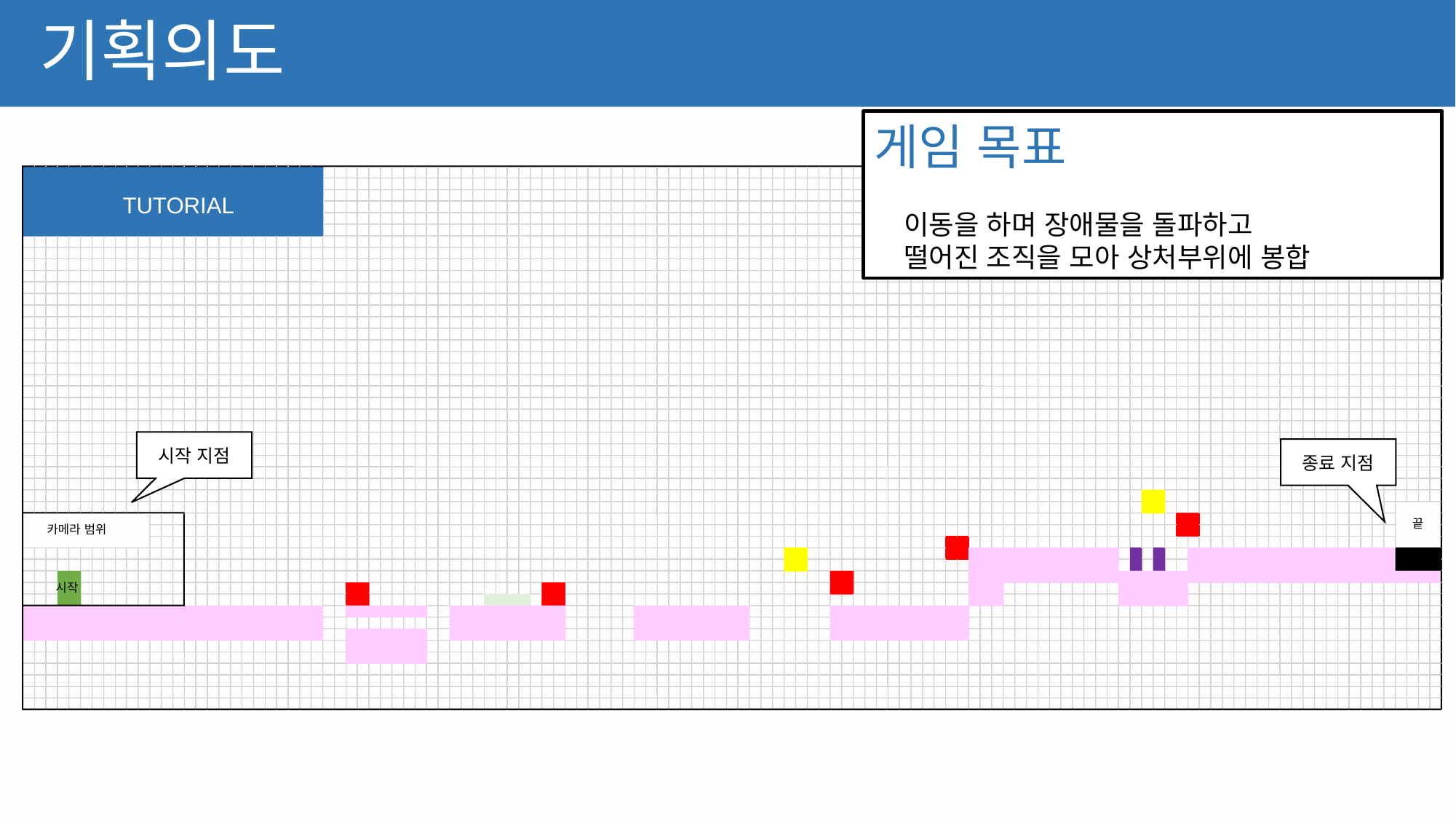

# 기획의도
게임 목표

   이동을 하며 장애물을 돌파하고
   떨어진 조직을 모아 상처부위에 봉합

TUTORIAL

끝
카메라 범위

시작

시작 지점
종료 지점